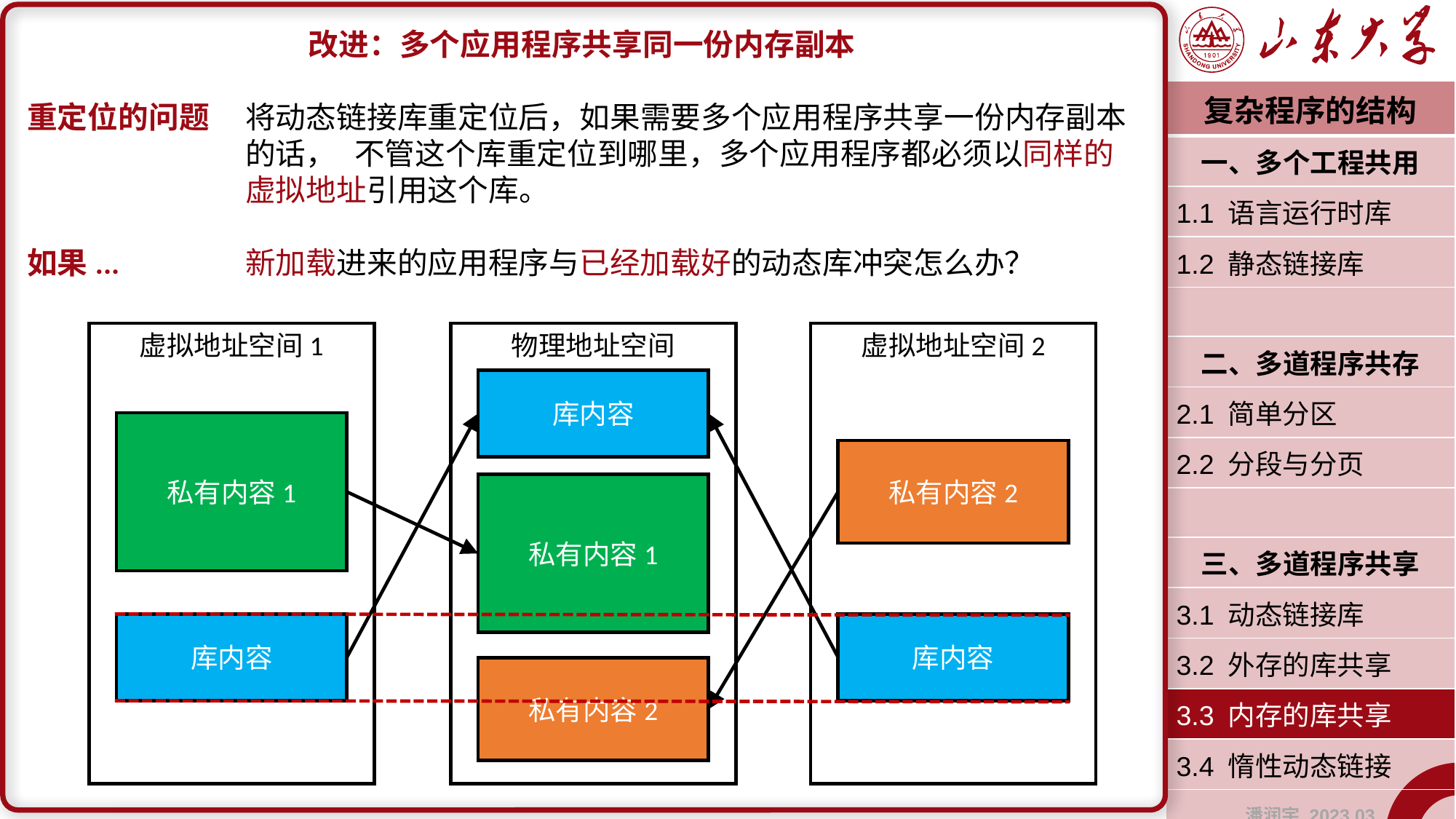

改进：多个应用程序共享同一份内存副本

重定位的问题	将动态链接库重定位后，如果需要多个应用程序共享一份内存副本		的话，	不管这个库重定位到哪里，多个应用程序都必须以同样的			虚拟地址引用这个库。

如果...		新加载进来的应用程序与已经加载好的动态库冲突怎么办？
| 复杂程序的结构 |
| --- |
| 一、多个工程共用 |
| 1.1 语言运行时库 |
| 1.2 静态链接库 |
|  |
| 二、多道程序共存 |
| 2.1 简单分区 |
| 2.2 分段与分页 |
|  |
| 三、多道程序共享 |
| 3.1 动态链接库 |
| 3.2 外存的库共享 |
| 3.3 内存的库共享 |
| 3.4 惰性动态链接 |
| 潘润宇 2023.03 |
物理地址空间
虚拟地址空间2
私有内容2
库内容
虚拟地址空间1
库内容
库内容
私有内容1
私有内容1
私有内容2